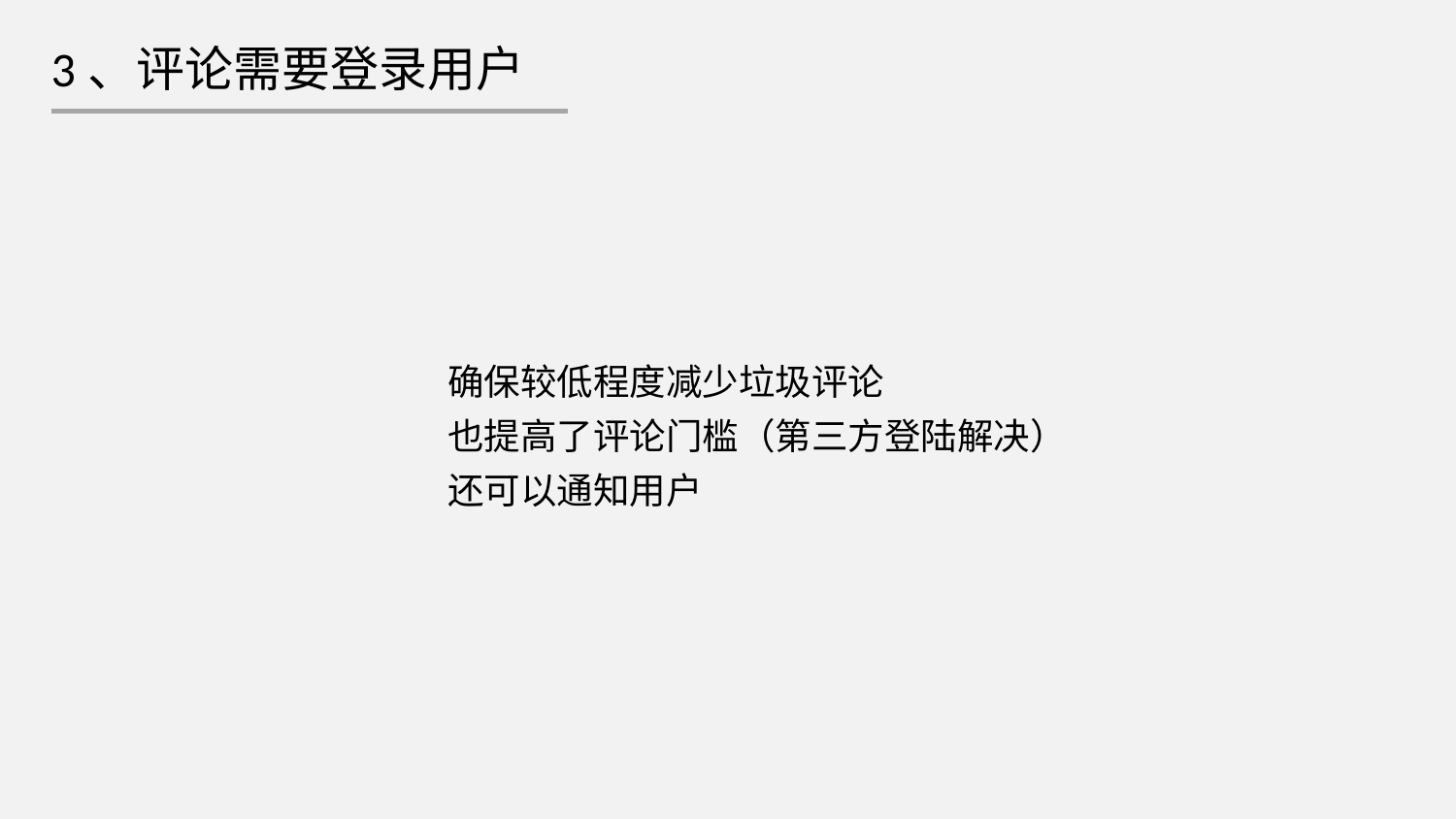

3、评论需要登录用户
确保较低程度减少垃圾评论
也提高了评论门槛（第三方登陆解决）
还可以通知用户